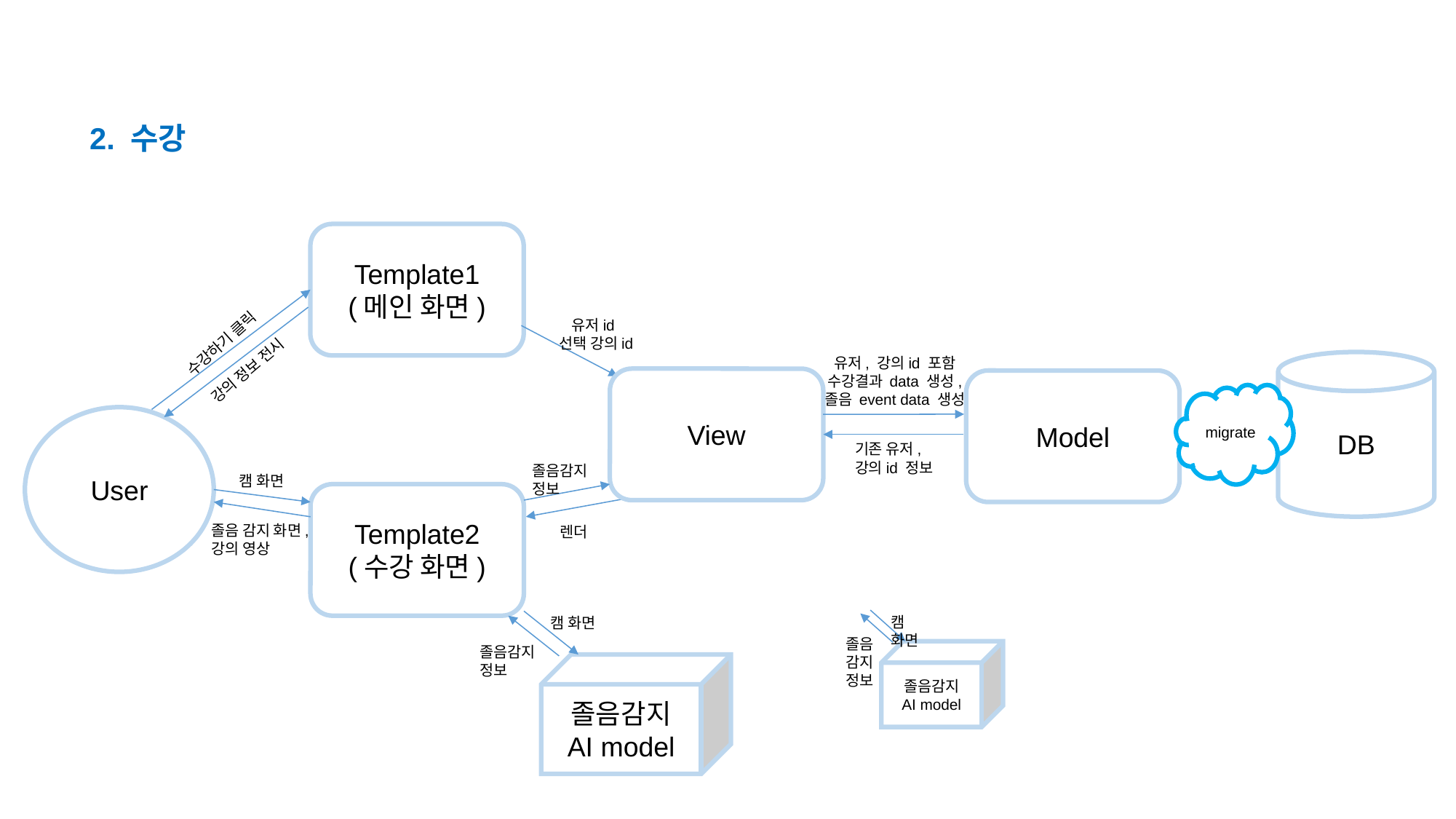

2. 수강
Template1
(메인 화면)
유저id
선택 강의id
수강하기 클릭
유저, 강의id 포함
수강결과 data 생성,
졸음 event data 생성
DB
강의 정보 전시
View
Model
migrate
User
기존 유저,
강의id 정보
졸음감지 정보
캠 화면
Template2
(수강 화면)
졸음 감지 화면,
강의 영상
렌더
캠 화면
캠 화면
졸음감지 정보
졸음감지 정보
졸음감지
AI model
졸음감지
AI model